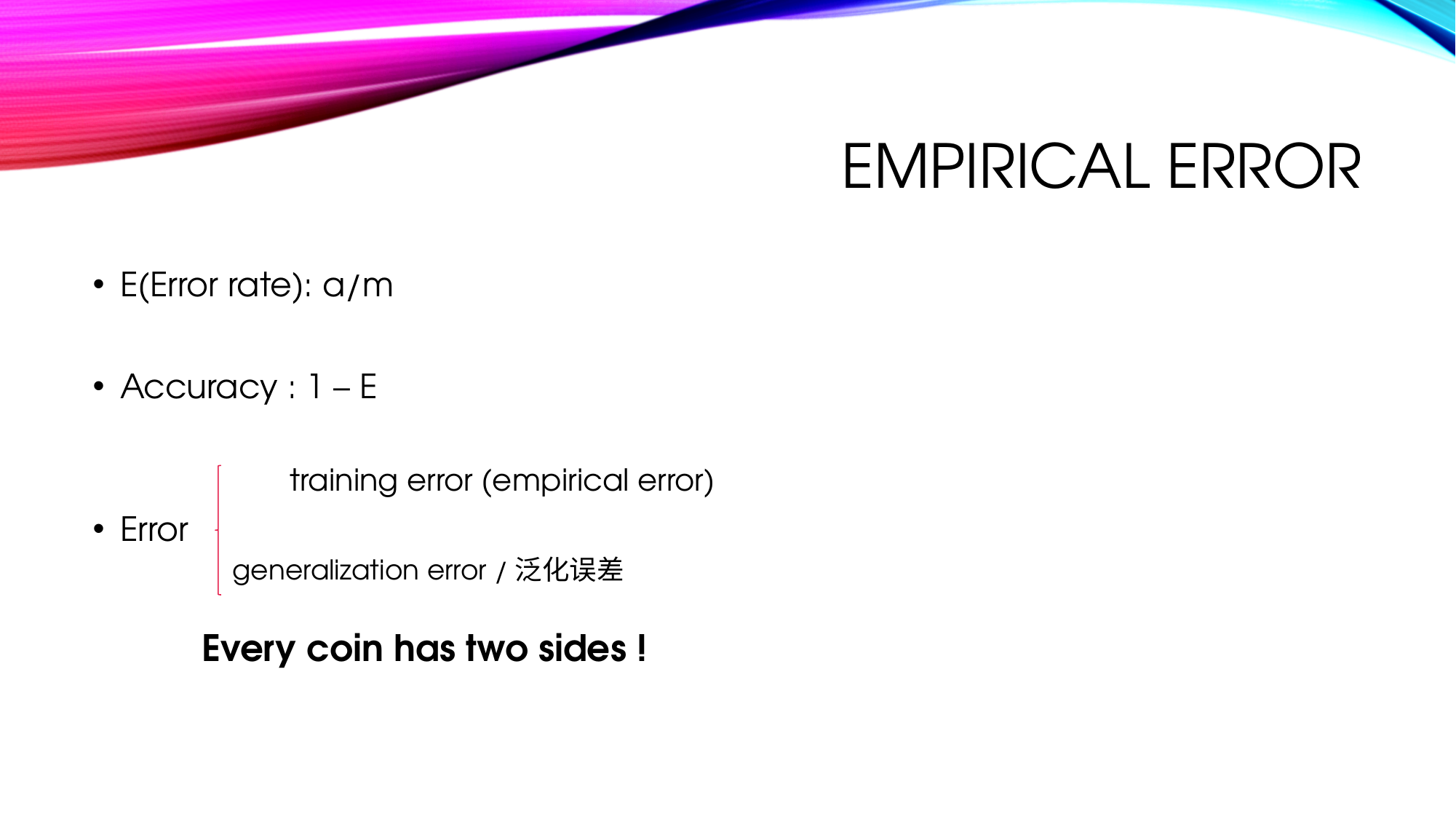

# Empirical error
E(Error rate): a/m

Accuracy : 1 – E

	    training error (empirical error)
Error
    generalization error /泛化误差

Every coin has two sides !